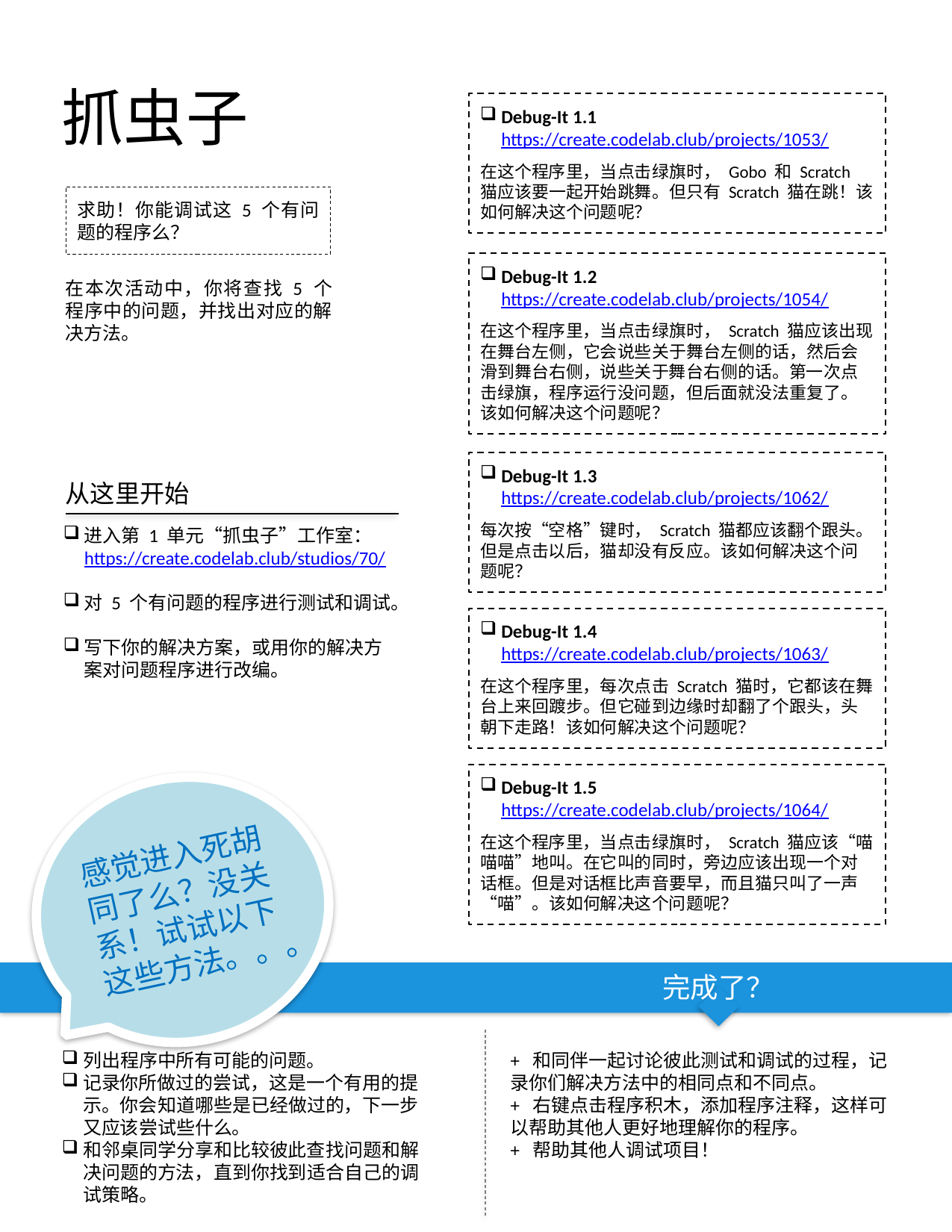

抓虫子
Debug-It 1.1 https://create.codelab.club/projects/1053/

在这个程序里，当点击绿旗时， Gobo 和 Scratch 猫应该要一起开始跳舞。但只有 Scratch 猫在跳！该如何解决这个问题呢？
Debug-It 1.2 https://create.codelab.club/projects/1054/

在这个程序里，当点击绿旗时， Scratch 猫应该出现在舞台左侧，它会说些关于舞台左侧的话，然后会滑到舞台右侧，说些关于舞台右侧的话。第一次点击绿旗，程序运行没问题，但后面就没法重复了。该如何解决这个问题呢？
Debug-It 1.3 https://create.codelab.club/projects/1062/

每次按“空格”键时， Scratch 猫都应该翻个跟头。但是点击以后，猫却没有反应。该如何解决这个问题呢？
Debug-It 1.4 https://create.codelab.club/projects/1063/

在这个程序里，每次点击 Scratch 猫时，它都该在舞台上来回踱步。但它碰到边缘时却翻了个跟头，头朝下走路！该如何解决这个问题呢？
Debug-It 1.5 https://create.codelab.club/projects/1064/

在这个程序里，当点击绿旗时， Scratch 猫应该“喵喵喵”地叫。在它叫的同时，旁边应该出现一个对话框。但是对话框比声音要早，而且猫只叫了一声“喵”。该如何解决这个问题呢？
求助！你能调试这 5 个有问题的程序么？
在本次活动中，你将查找 5 个程序中的问题，并找出对应的解决方法。
从这里开始
进入第 1 单元“抓虫子”工作室：https://create.codelab.club/studios/70/

对 5 个有问题的程序进行测试和调试。

写下你的解决方案，或用你的解决方案对问题程序进行改编。
感觉进入死胡同了么？没关系！试试以下这些方法。。。

完成了？

列出程序中所有可能的问题。
记录你所做过的尝试，这是一个有用的提示。你会知道哪些是已经做过的，下一步又应该尝试些什么。
和邻桌同学分享和比较彼此查找问题和解决问题的方法，直到你找到适合自己的调试策略。

+  和同伴一起讨论彼此测试和调试的过程，记录你们解决方法中的相同点和不同点。
+  右键点击程序积木，添加程序注释，这样可以帮助其他人更好地理解你的程序。
+  帮助其他人调试项目！